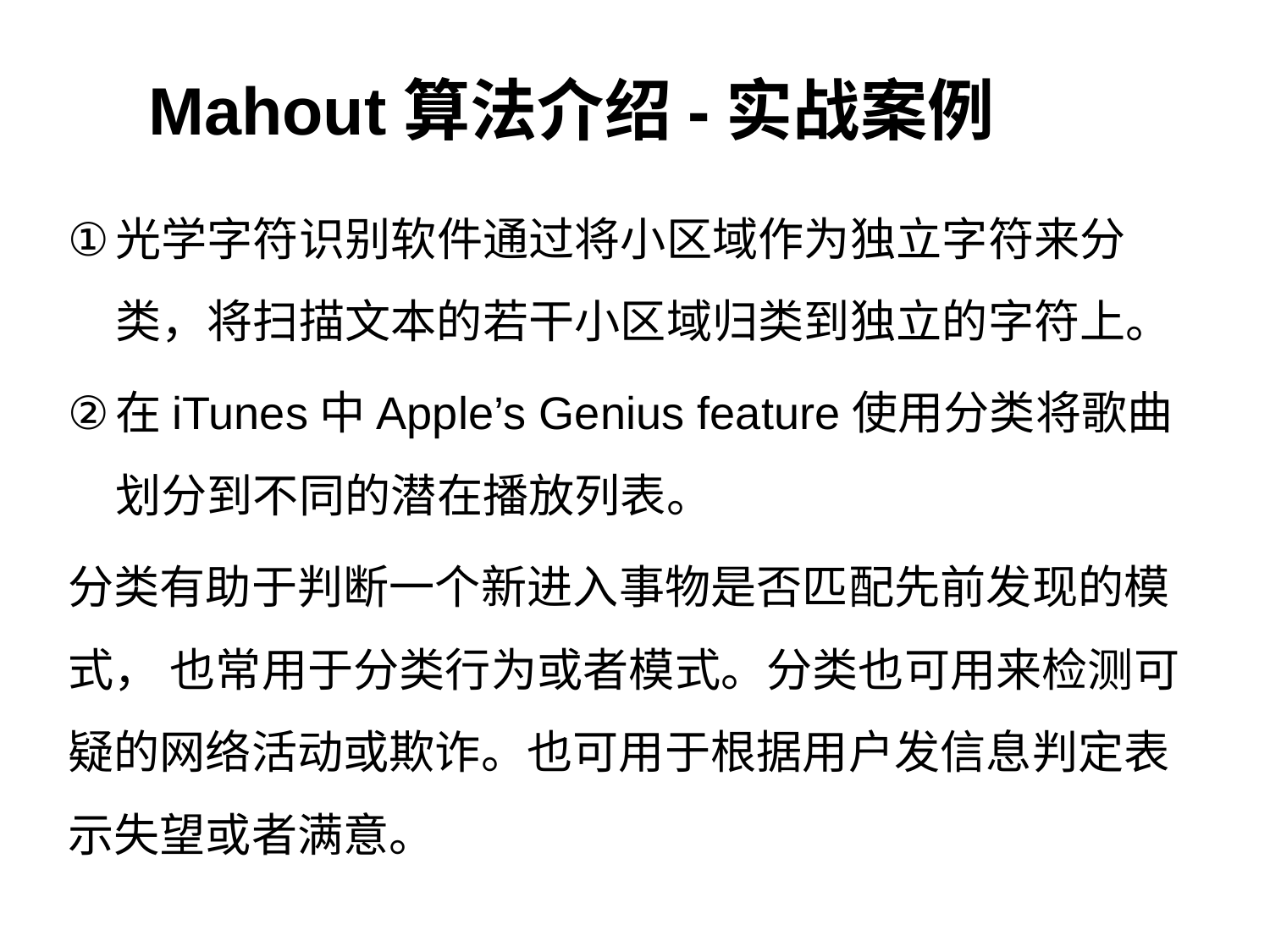

Mahout算法介绍-实战案例
光学字符识别软件通过将小区域作为独立字符来分类，将扫描文本的若干小区域归类到独立的字符上。
在iTunes中Apple’s Genius feature使用分类将歌曲划分到不同的潜在播放列表。
分类有助于判断一个新进入事物是否匹配先前发现的模式， 也常用于分类行为或者模式。分类也可用来检测可疑的网络活动或欺诈。也可用于根据用户发信息判定表示失望或者满意。